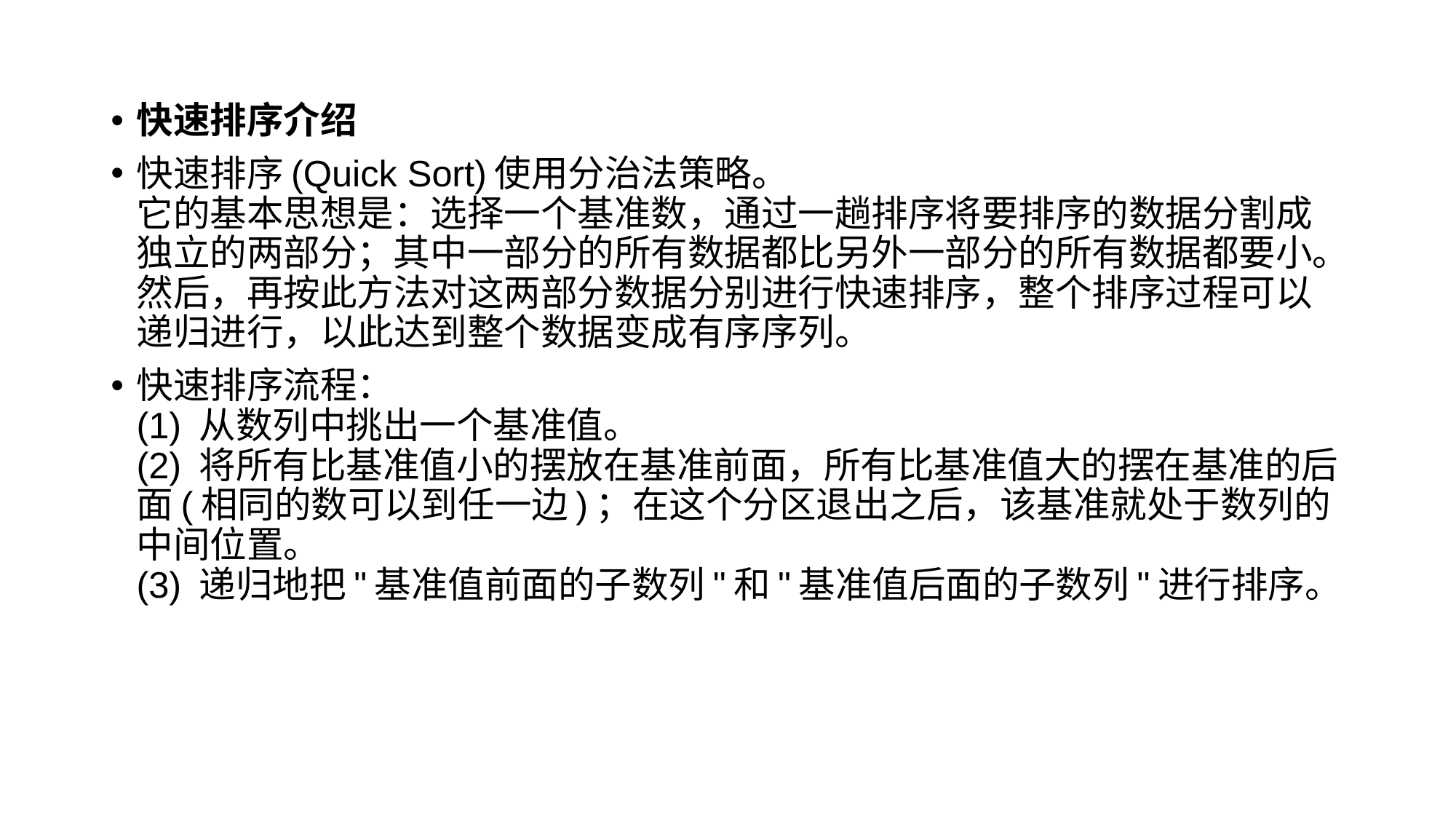

快速排序介绍
快速排序(Quick Sort)使用分治法策略。
它的基本思想是：选择一个基准数，通过一趟排序将要排序的数据分割成独立的两部分；其中一部分的所有数据都比另外一部分的所有数据都要小。然后，再按此方法对这两部分数据分别进行快速排序，整个排序过程可以递归进行，以此达到整个数据变成有序序列。
快速排序流程：
(1) 从数列中挑出一个基准值。
(2) 将所有比基准值小的摆放在基准前面，所有比基准值大的摆在基准的后面(相同的数可以到任一边)；在这个分区退出之后，该基准就处于数列的中间位置。
(3) 递归地把"基准值前面的子数列"和"基准值后面的子数列"进行排序。